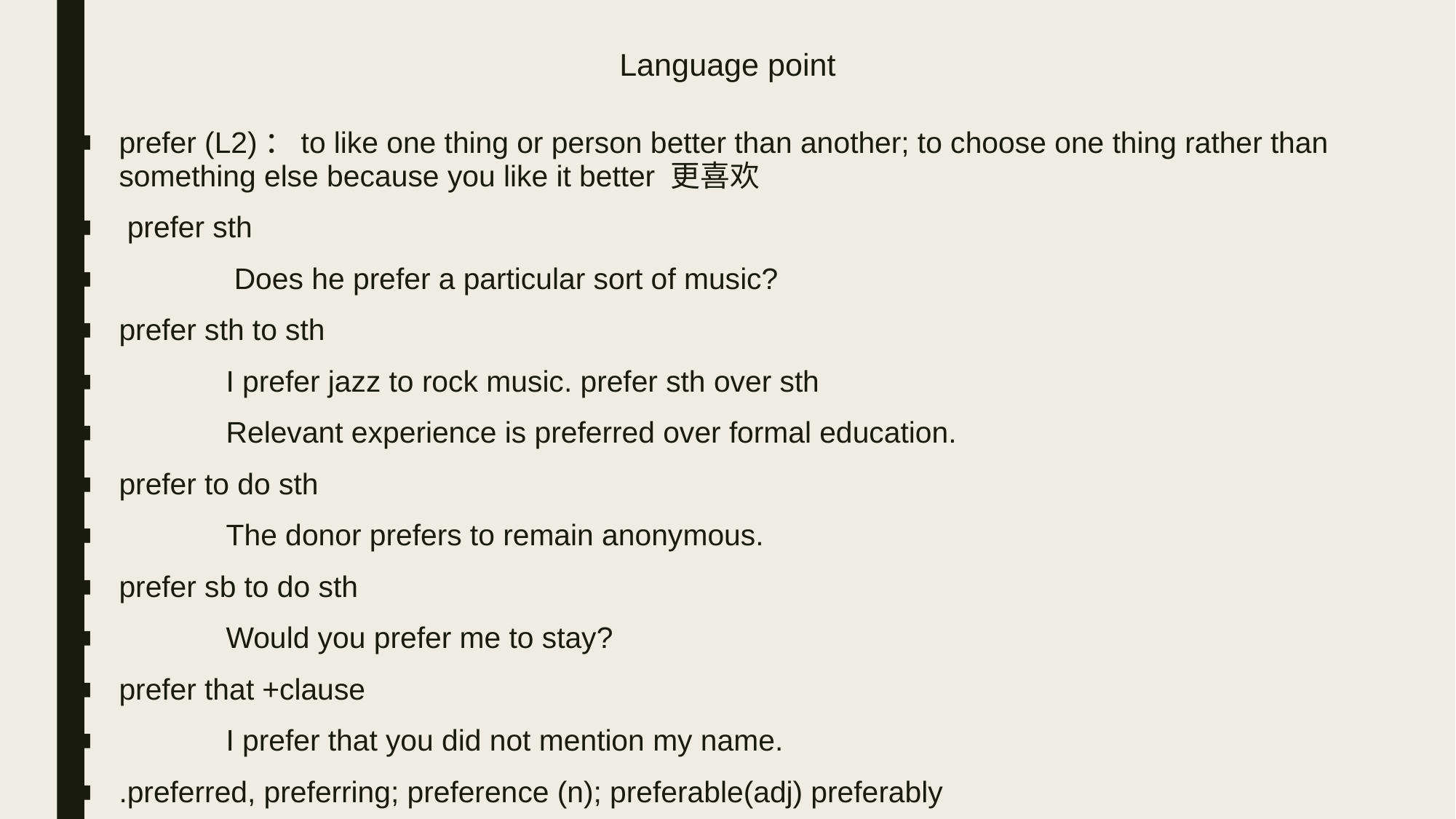

# Language point
prefer (L2)：​to like one thing or person better than another; to choose one thing rather than something else because you like it better 更喜欢
 prefer sth
	 Does he prefer a particular sort of music?
prefer sth to sth
	I prefer jazz to rock music. prefer sth over sth
	Relevant experience is preferred over formal education.
prefer to do sth
	The donor prefers to remain anonymous.
prefer sb to do sth
	Would you prefer me to stay?
prefer that +clause
	I prefer that you did not mention my name.
.preferred, preferring; preference (n); preferable(adj) preferably